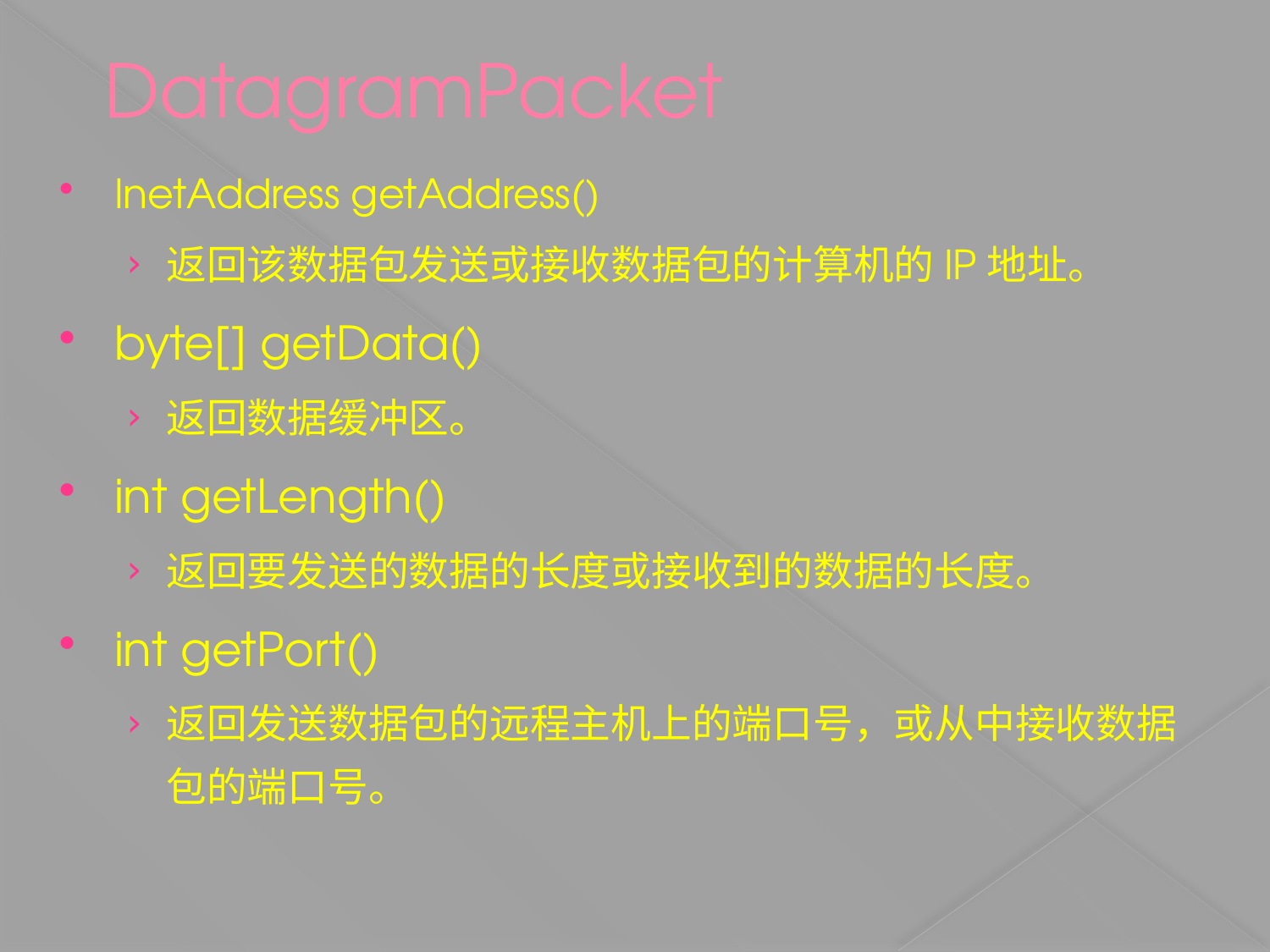

# DatagramPacket
InetAddress getAddress()
返回该数据包发送或接收数据包的计算机的IP地址。
byte[] getData()
返回数据缓冲区。
int getLength()
返回要发送的数据的长度或接收到的数据的长度。
int getPort()
返回发送数据包的远程主机上的端口号，或从中接收数据包的端口号。